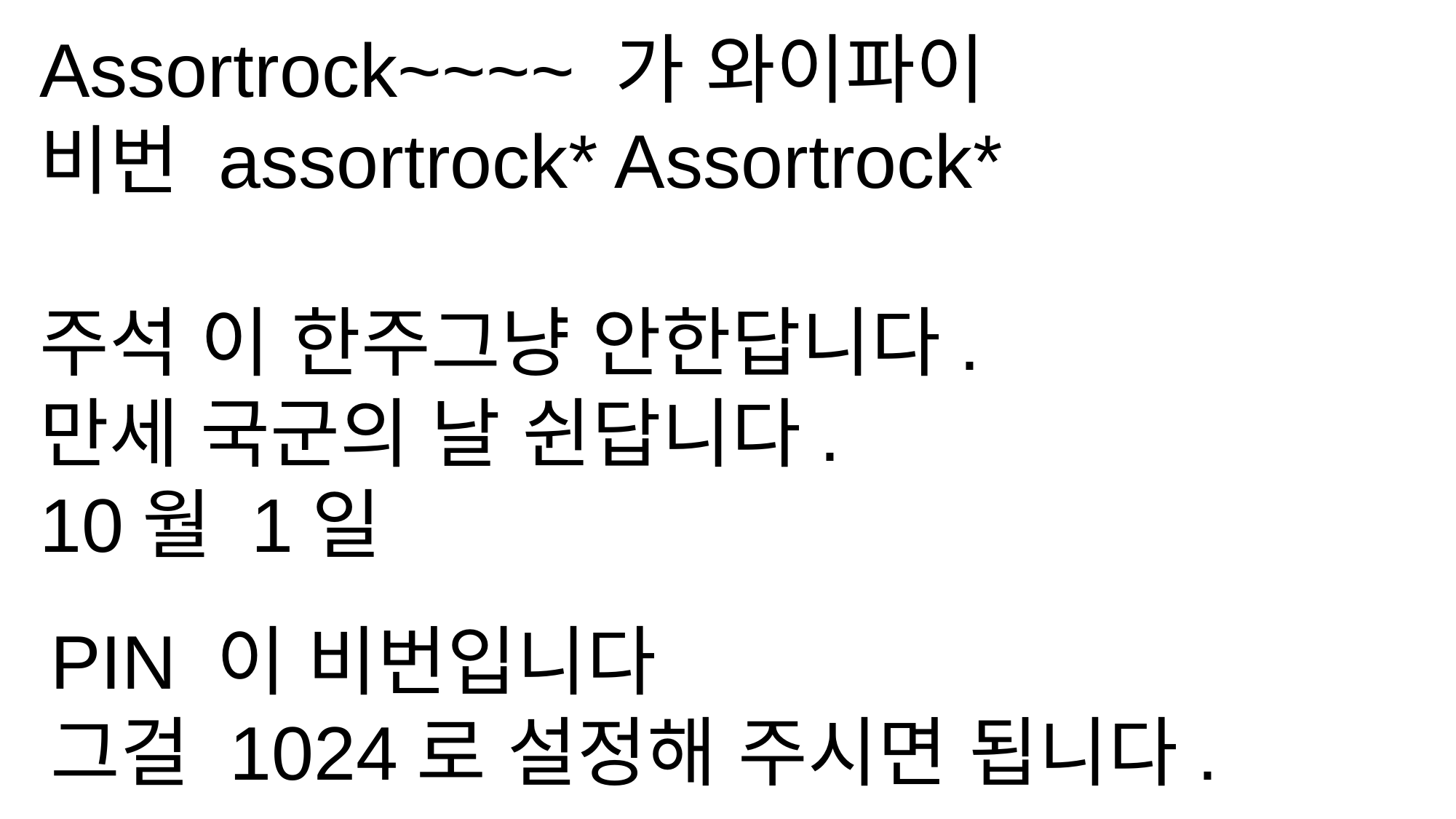

Assortrock~~~~ 가 와이파이
비번 assortrock* Assortrock*

주석 이 한주그냥 안한답니다.
만세 국군의 날 쉰답니다.
10월 1일
PIN 이 비번입니다
그걸 1024로 설정해 주시면 됩니다.